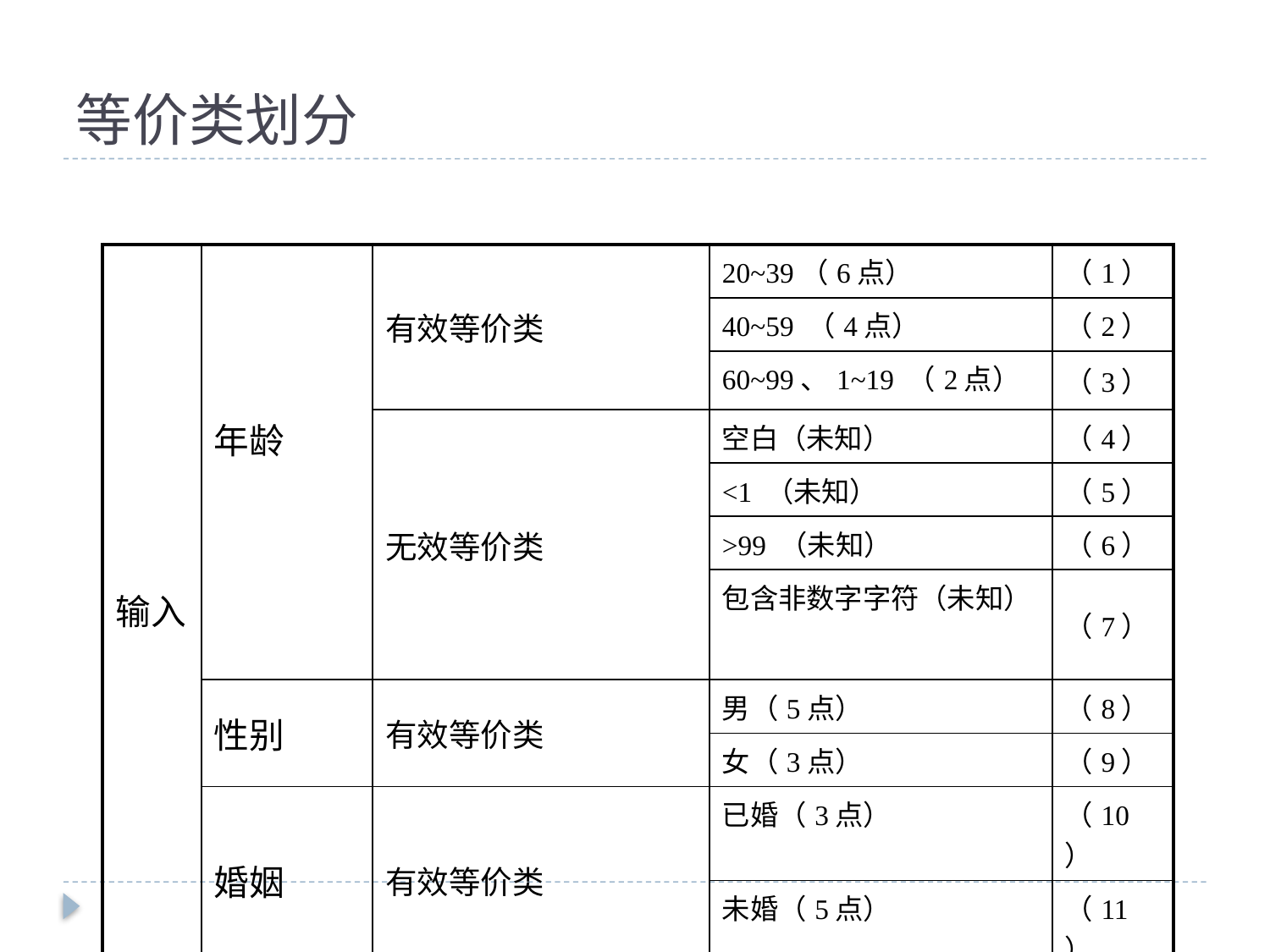

# 等价类划分
| 输入 | 年龄 | 有效等价类 | 20~39（6点） | （1） |
| --- | --- | --- | --- | --- |
|  |  |  | 40~59 （4点） | （2） |
|  |  |  | 60~99、1~19 （2点） | （3） |
|  |  | 无效等价类 | 空白（未知） | （4） |
|  |  |  | <1 （未知） | （5） |
|  |  |  | >99 （未知） | （6） |
|  |  |  | 包含非数字字符（未知） | （7） |
|  | 性别 | 有效等价类 | 男（5点） | （8） |
|  |  |  | 女（3点） | （9） |
|  | 婚姻 | 有效等价类 | 已婚（3点） | （10） |
|  |  |  | 未婚（5点） | （11） |